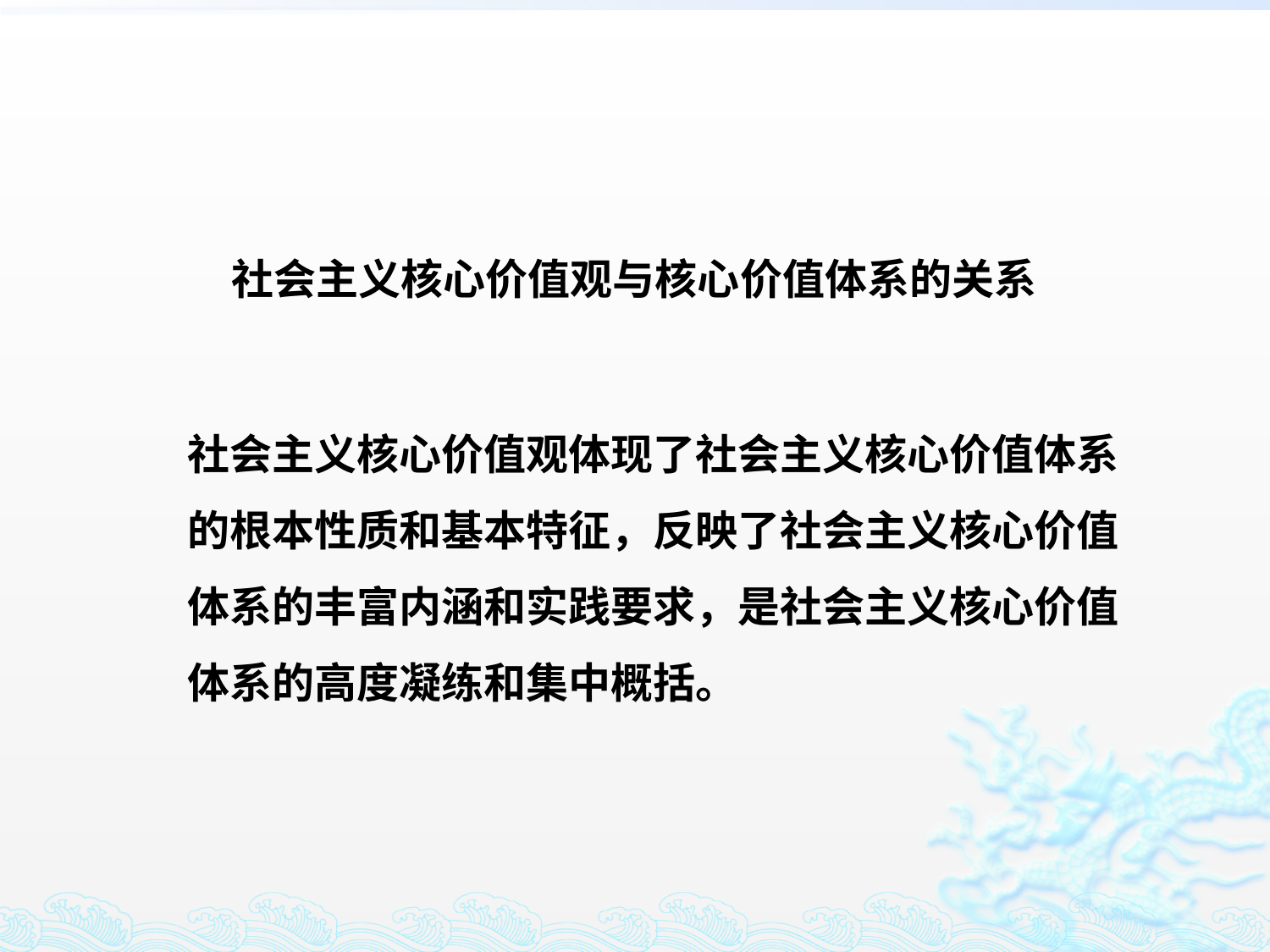

社会主义核心价值观与核心价值体系的关系
社会主义核心价值观体现了社会主义核心价值体系的根本性质和基本特征，反映了社会主义核心价值体系的丰富内涵和实践要求，是社会主义核心价值体系的高度凝练和集中概括。